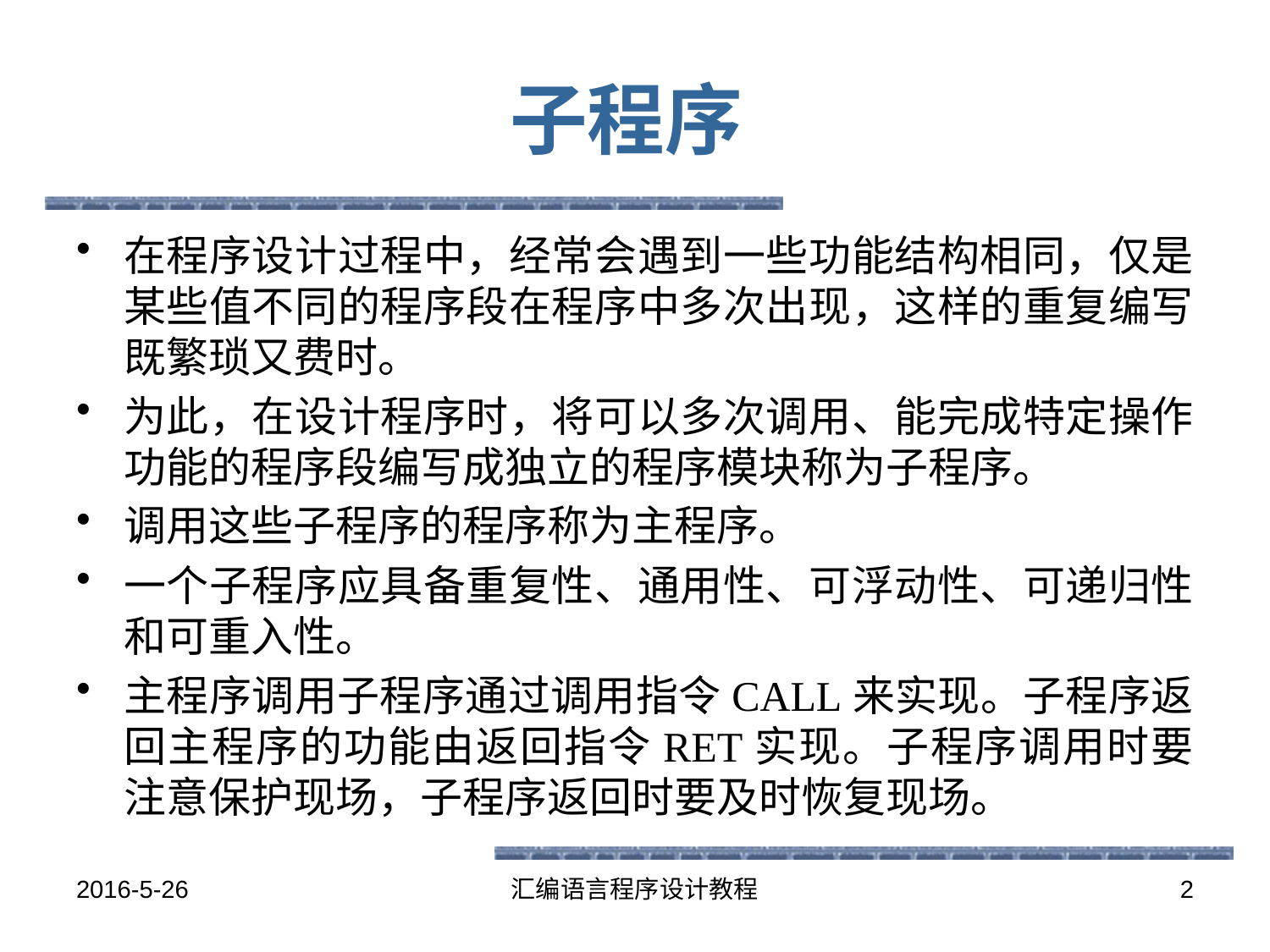

# 子程序
在程序设计过程中，经常会遇到一些功能结构相同，仅是某些值不同的程序段在程序中多次出现，这样的重复编写既繁琐又费时。
为此，在设计程序时，将可以多次调用、能完成特定操作功能的程序段编写成独立的程序模块称为子程序。
调用这些子程序的程序称为主程序。
一个子程序应具备重复性、通用性、可浮动性、可递归性和可重入性。
主程序调用子程序通过调用指令CALL来实现。子程序返回主程序的功能由返回指令RET实现。子程序调用时要注意保护现场，子程序返回时要及时恢复现场。
2016-5-26
汇编语言程序设计教程
2